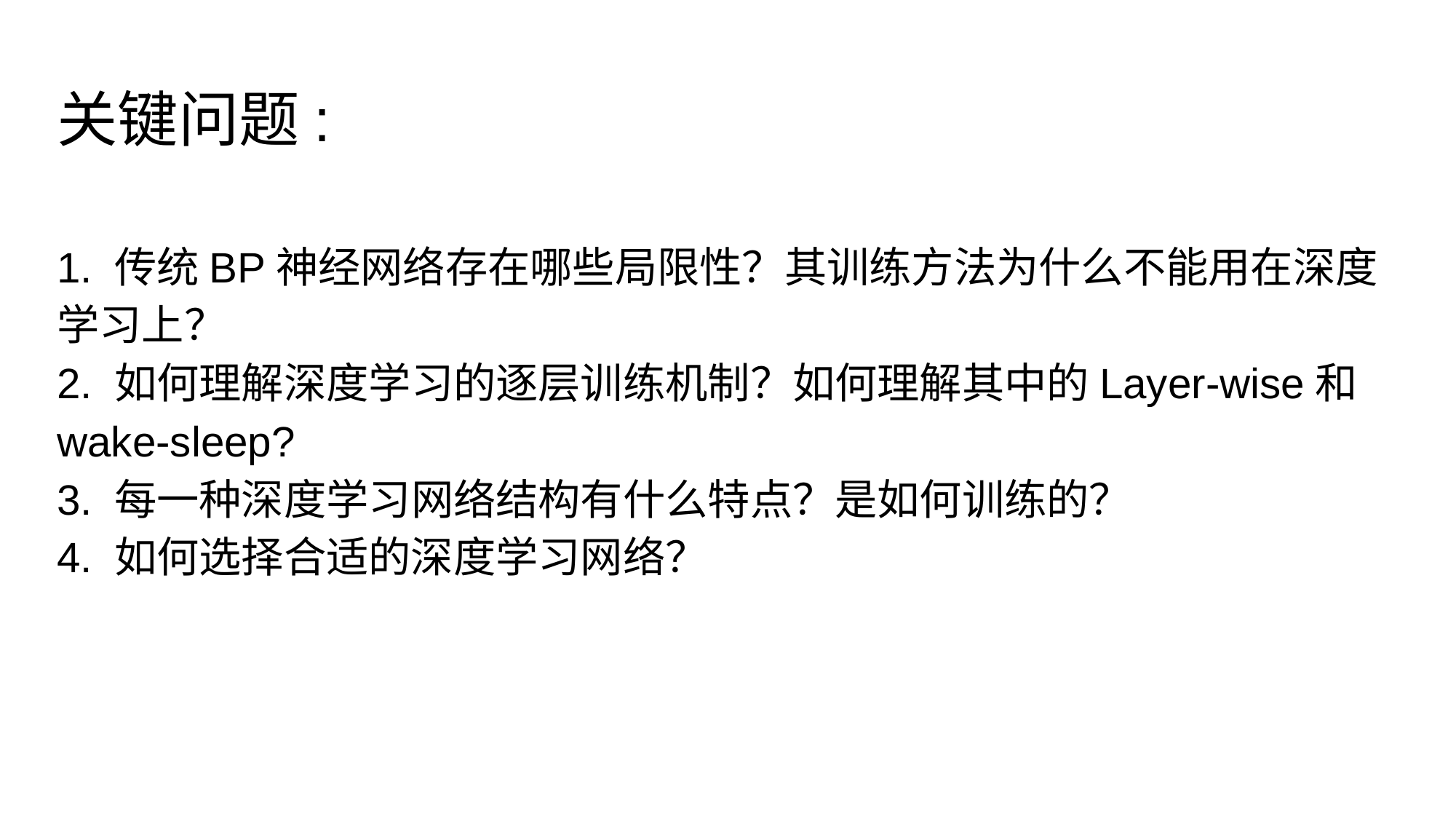

# 关键问题:
1. 传统BP神经网络存在哪些局限性？其训练方法为什么不能用在深度学习上？
2. 如何理解深度学习的逐层训练机制？如何理解其中的Layer-wise和wake-sleep?
3. 每一种深度学习网络结构有什么特点？是如何训练的？
4. 如何选择合适的深度学习网络？